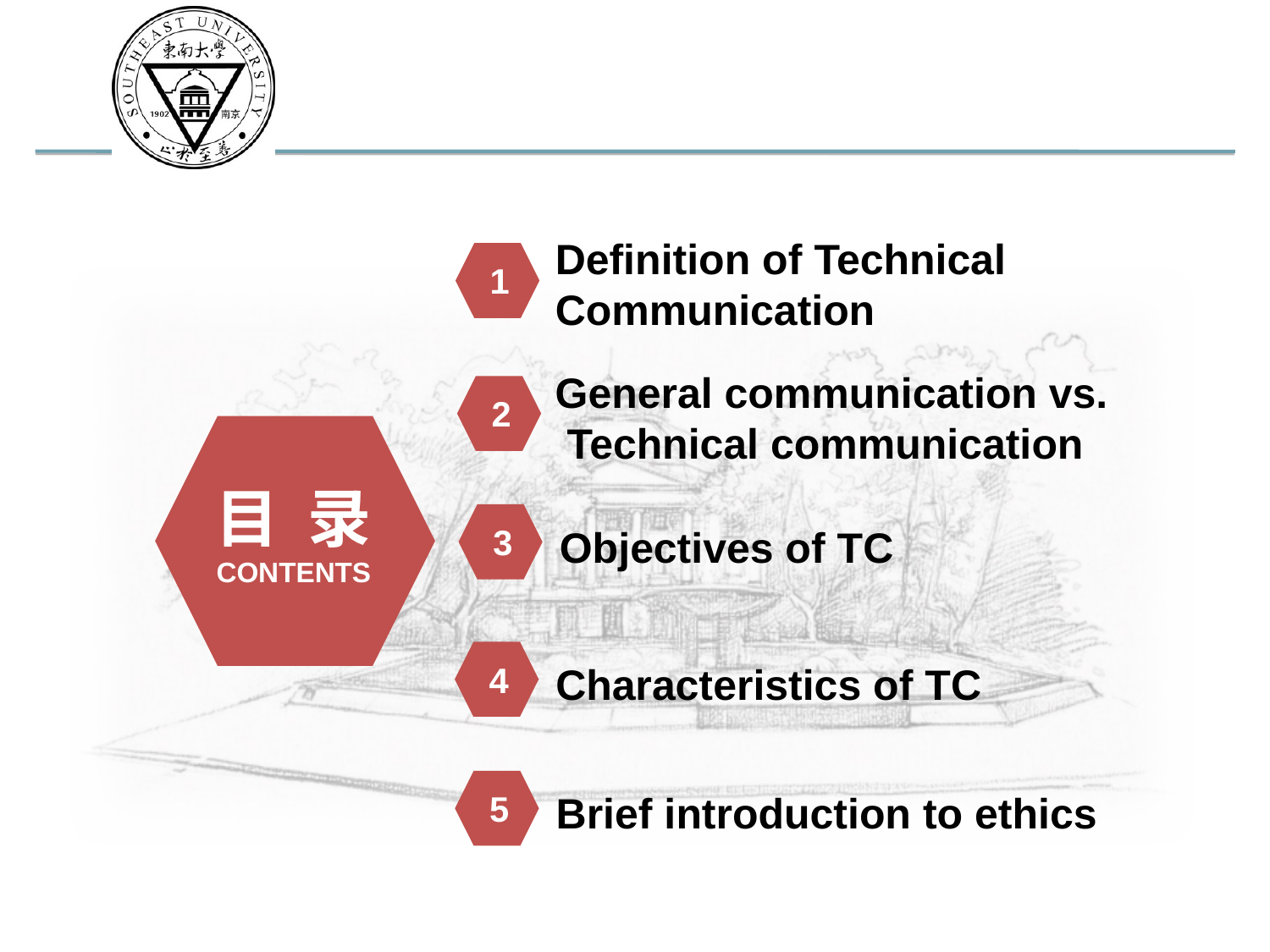

Definition of Technical Communication

1
General communication vs.  Technical communication

2

目  录
CONTENTS

3
Objectives of TC

4
Characteristics of TC

5
Brief introduction to ethics